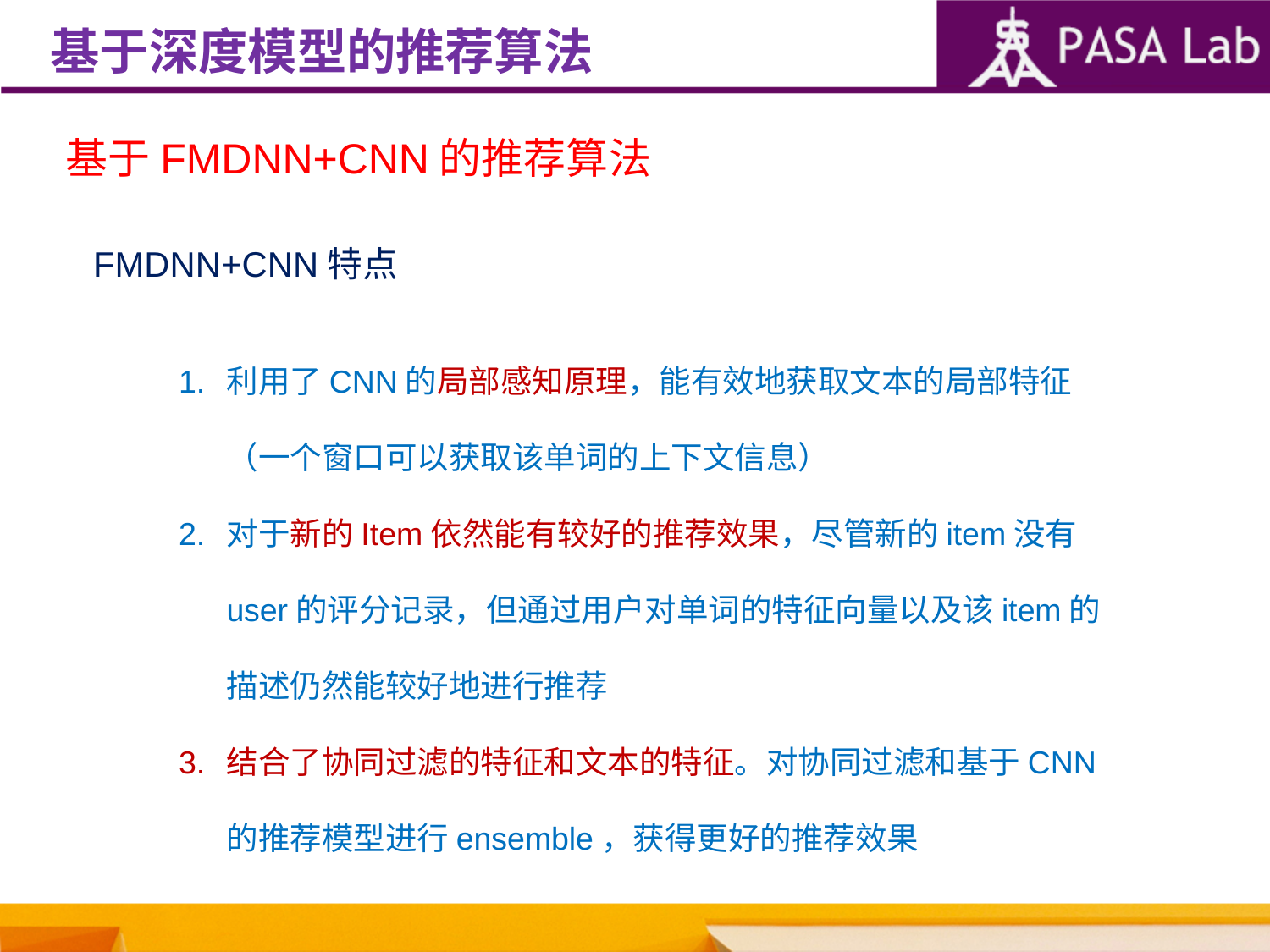

基于深度模型的推荐算法
基于FMDNN+CNN的推荐算法
FMDNN+CNN特点
利用了CNN的局部感知原理，能有效地获取文本的局部特征（一个窗口可以获取该单词的上下文信息）
对于新的Item依然能有较好的推荐效果，尽管新的item没有user的评分记录，但通过用户对单词的特征向量以及该item的描述仍然能较好地进行推荐
结合了协同过滤的特征和文本的特征。对协同过滤和基于CNN的推荐模型进行ensemble，获得更好的推荐效果